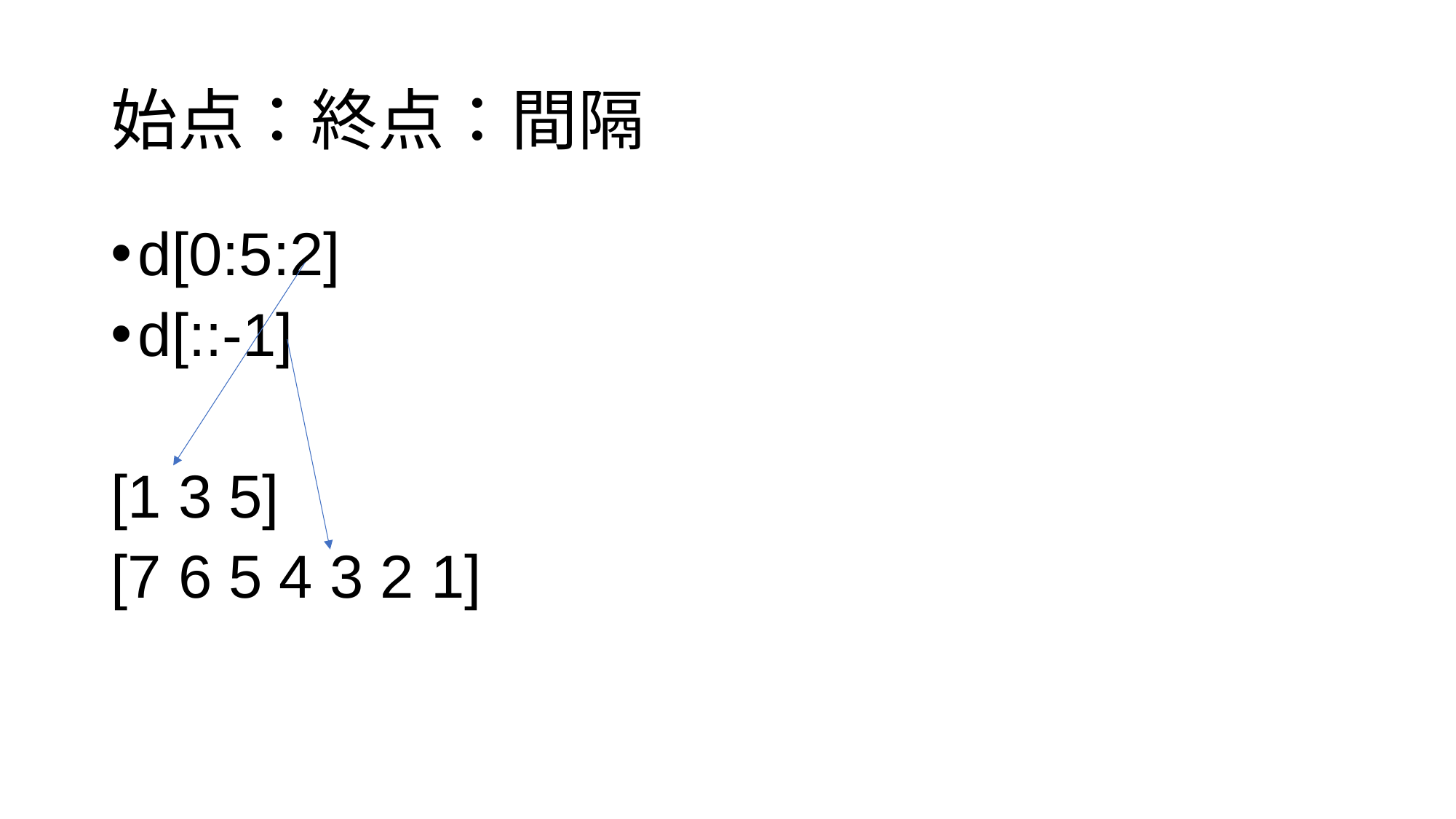

# 始点：終点：間隔
d[0:5:2]
d[::-1]

[1 3 5]
[7 6 5 4 3 2 1]